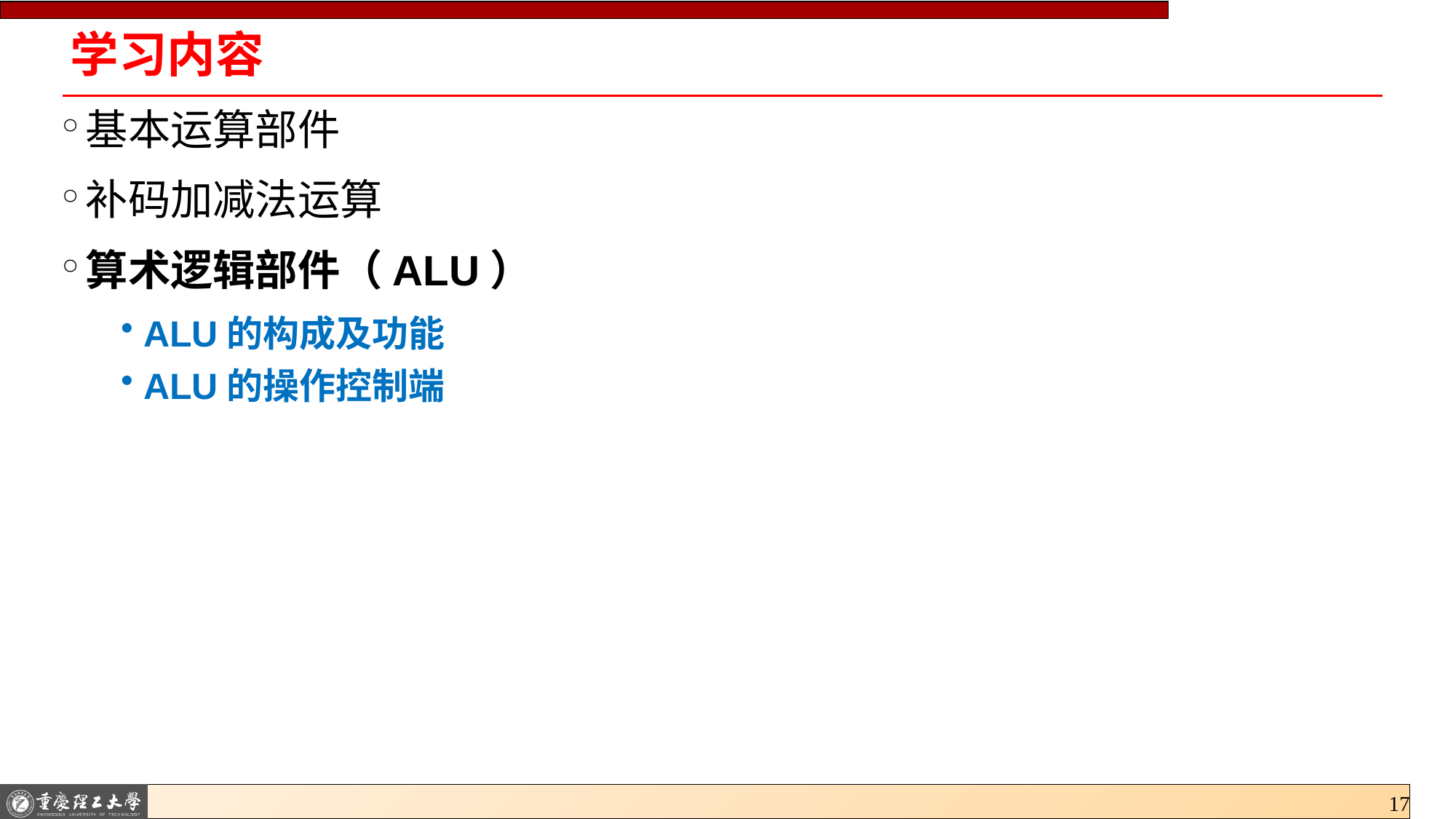

# 学习内容
基本运算部件
补码加减法运算
算术逻辑部件（ALU）
ALU的构成及功能
ALU的操作控制端